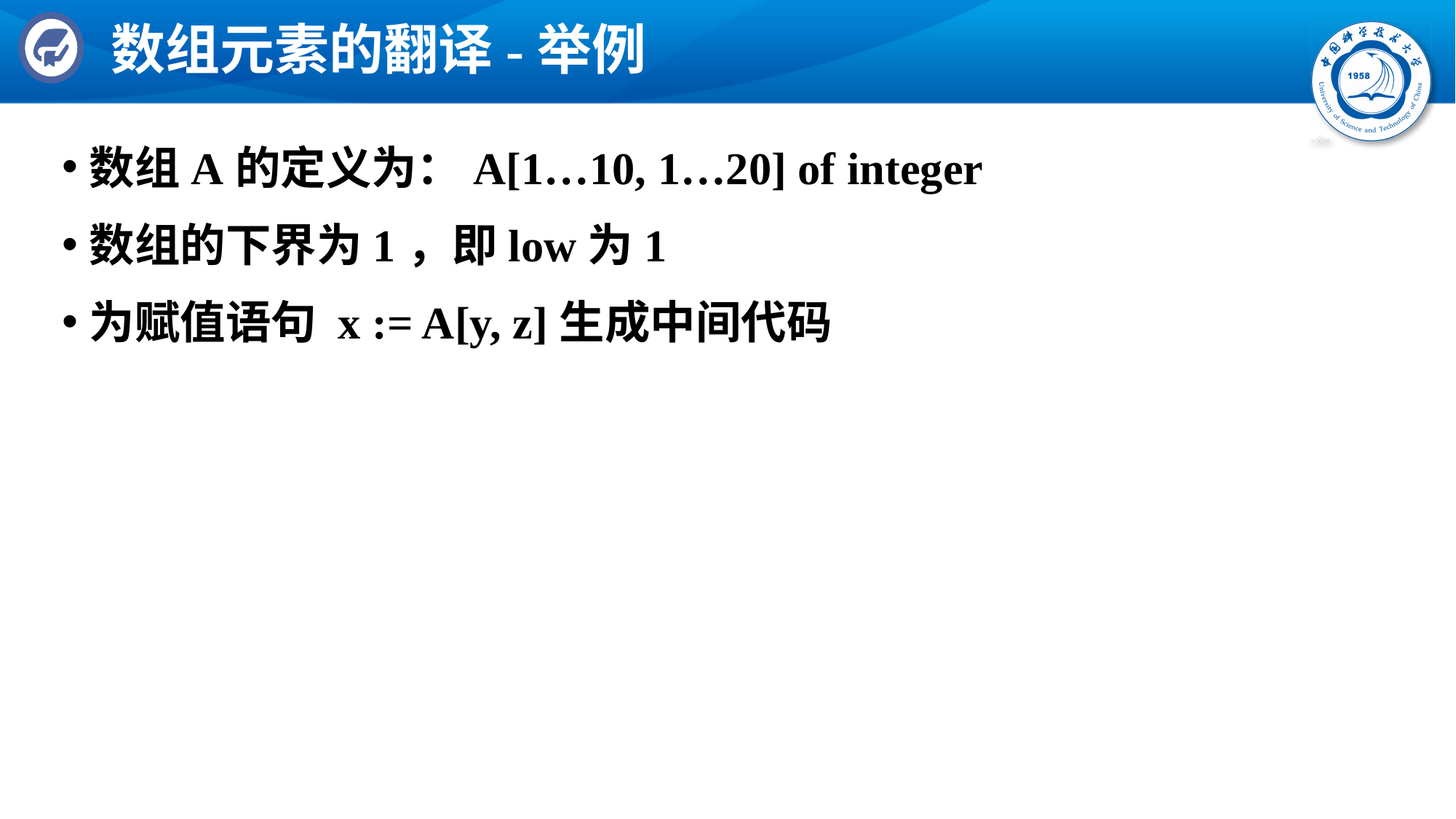

# 数组元素的翻译-举例
数组A的定义为：A[1…10, 1…20] of integer
数组的下界为1，即low为1
为赋值语句 x := A[y, z]生成中间代码